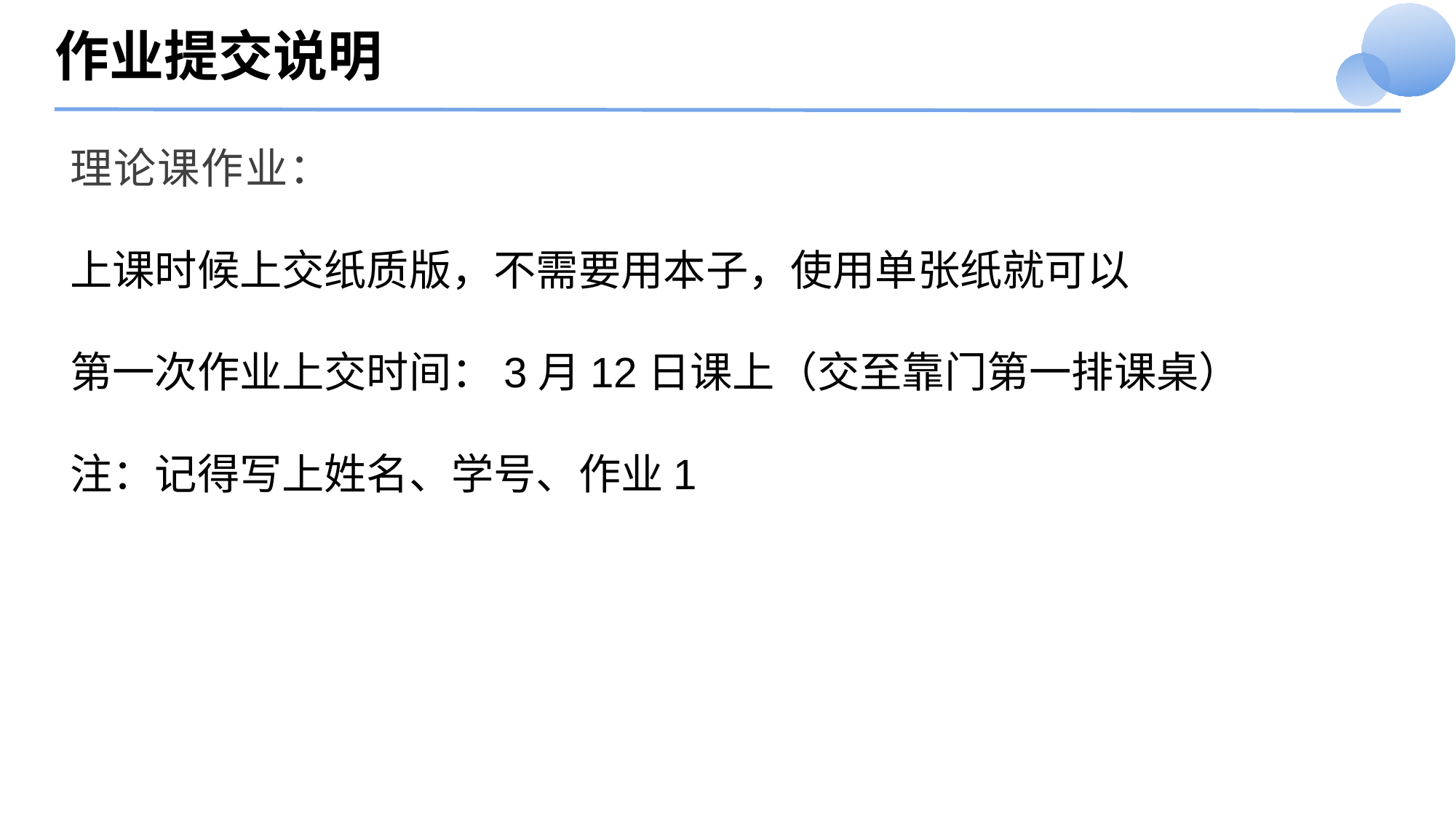

作业提交说明
理论课作业：

上课时候上交纸质版，不需要用本子，使用单张纸就可以

第一次作业上交时间：3月12日课上（交至靠门第一排课桌）

注：记得写上姓名、学号、作业1